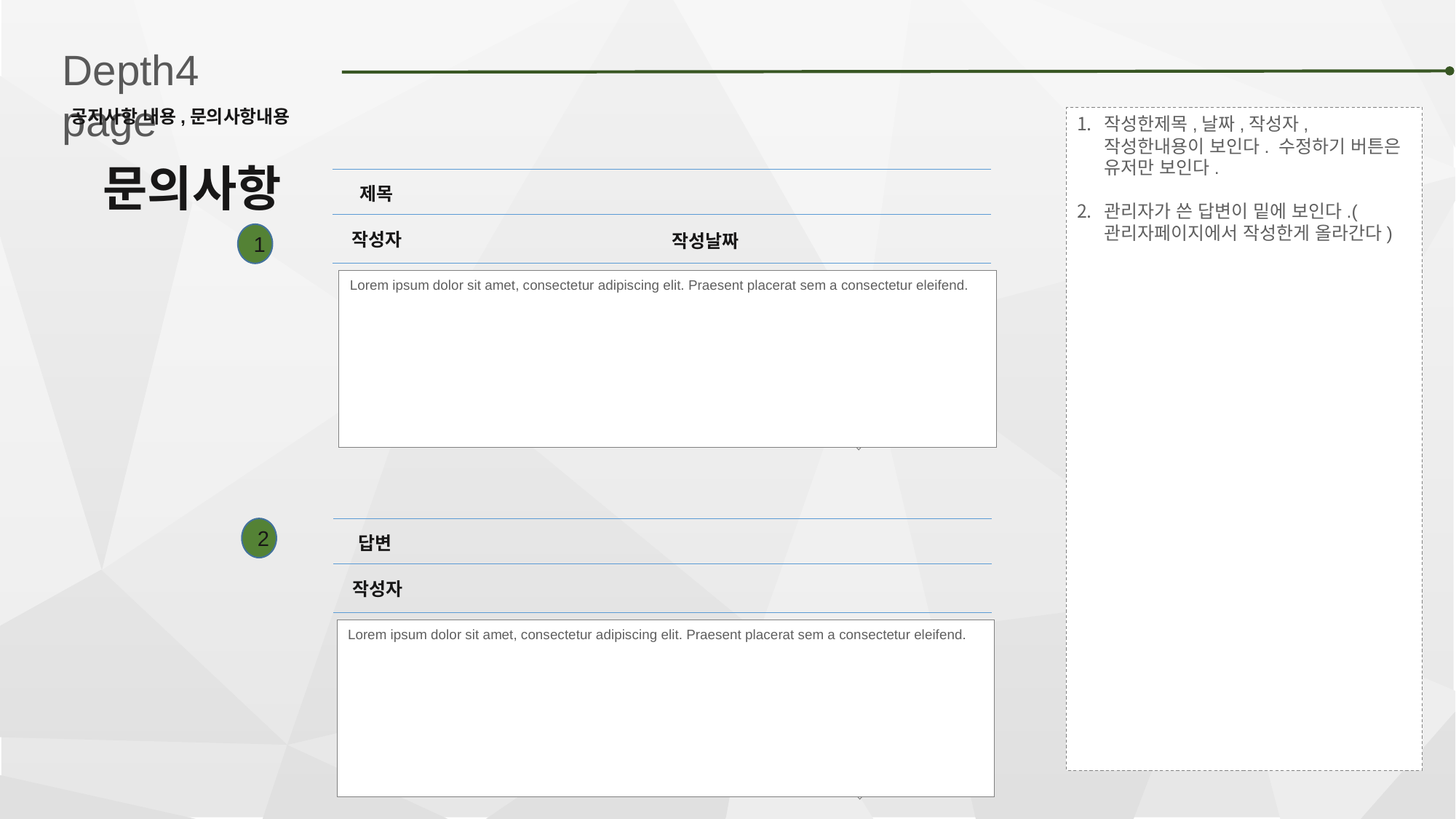

Depth4 page
공지사항 내용,문의사항내용
작성한제목,날짜,작성자,작성한내용이 보인다. 수정하기 버튼은 유저만 보인다.

관리자가 쓴 답변이 밑에 보인다.(관리자페이지에서 작성한게 올라간다)

문의사항
제목
작성자
1
작성날짜
Lorem ipsum dolor sit amet, consectetur adipiscing elit. Praesent placerat sem a consectetur eleifend.

2
답변
작성자
Lorem ipsum dolor sit amet, consectetur adipiscing elit. Praesent placerat sem a consectetur eleifend.